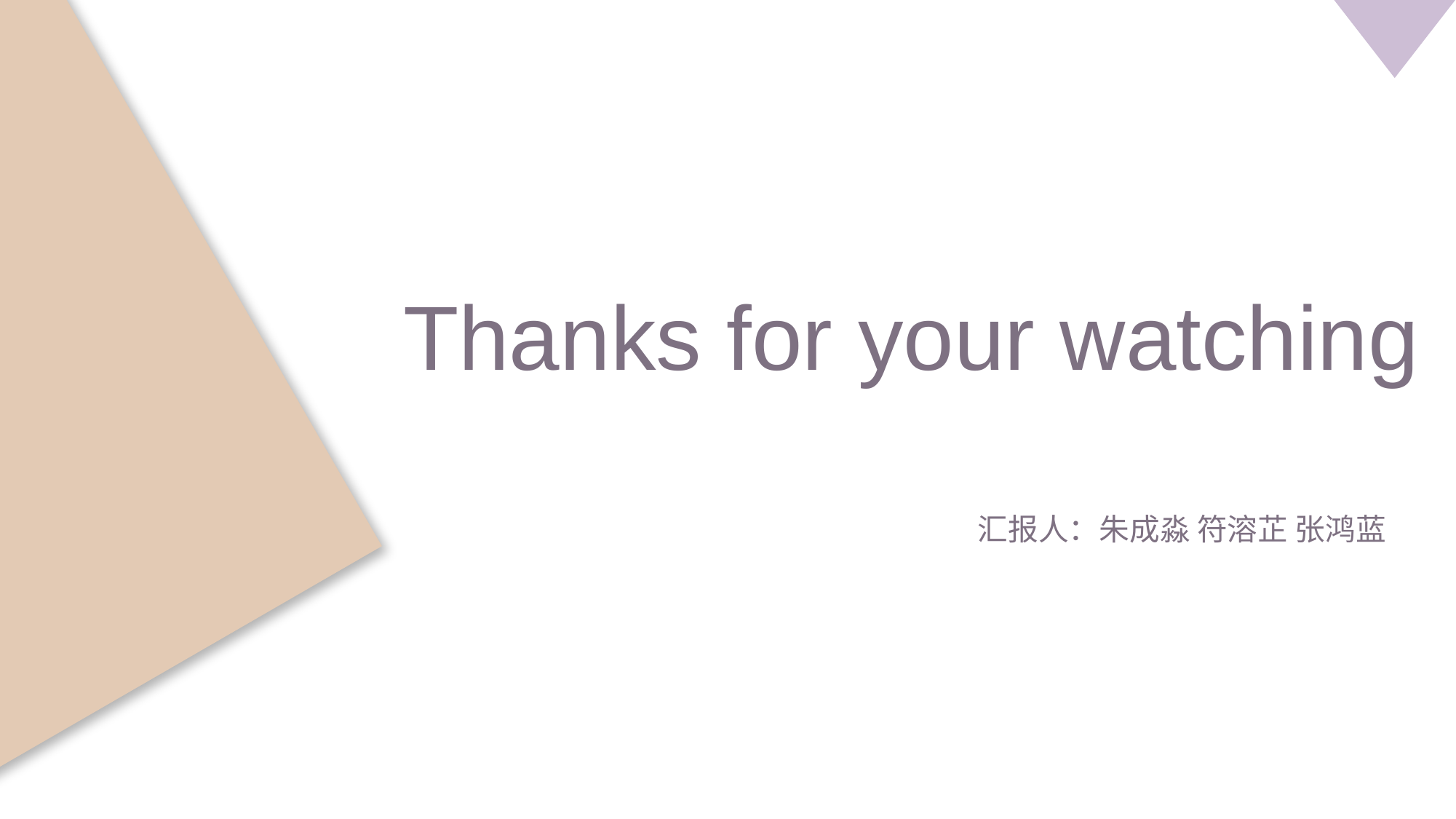

Thanks for your watching
汇报人：朱成淼 符溶芷 张鸿蓝